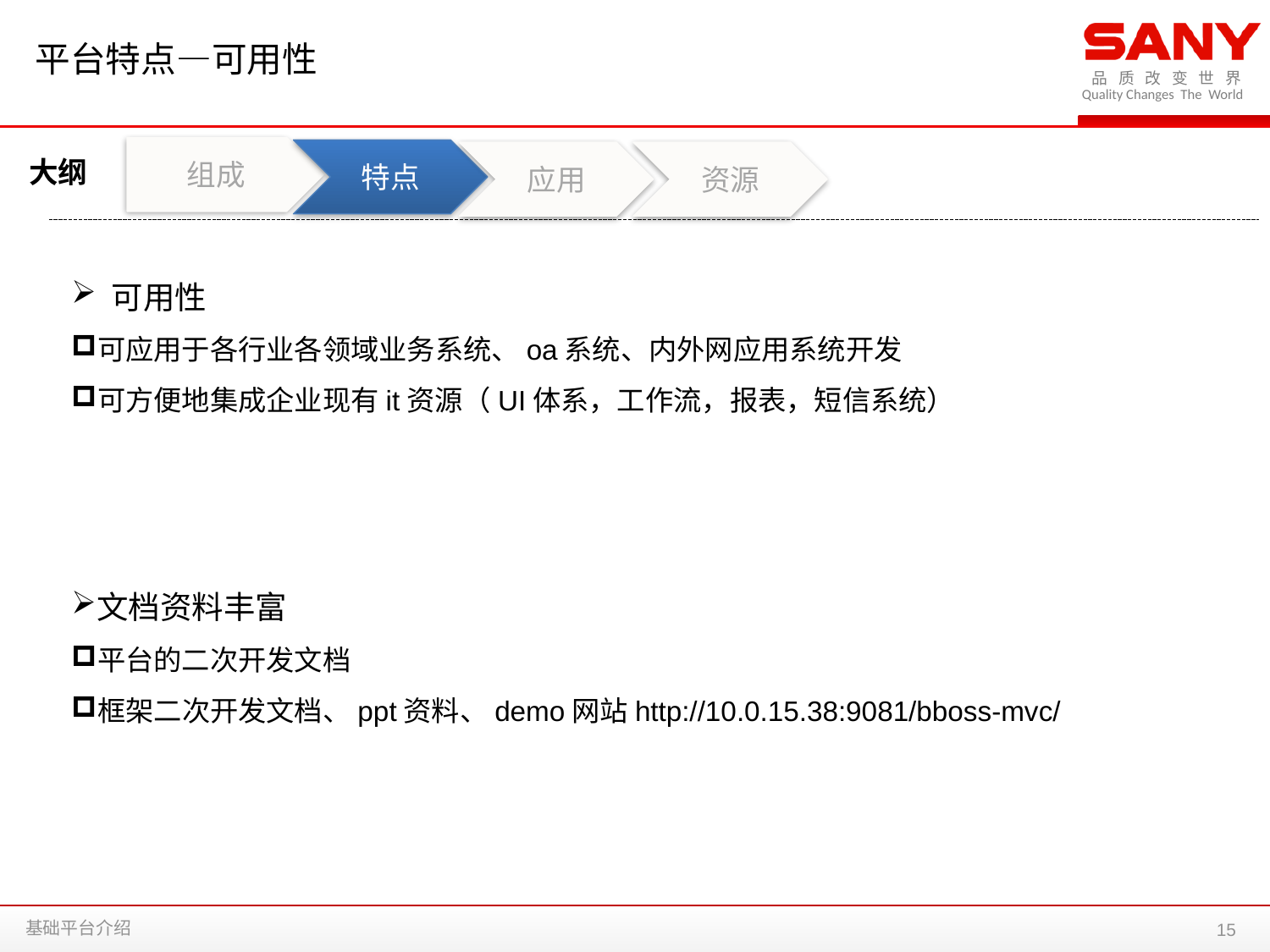

平台特点—可用性
大纲
组成
特点
应用
资源
 可用性
可应用于各行业各领域业务系统、oa系统、内外网应用系统开发
可方便地集成企业现有it资源（UI体系，工作流，报表，短信系统）

文档资料丰富
平台的二次开发文档
框架二次开发文档、ppt资料、demo网站http://10.0.15.38:9081/bboss-mvc/

15
基础平台介绍